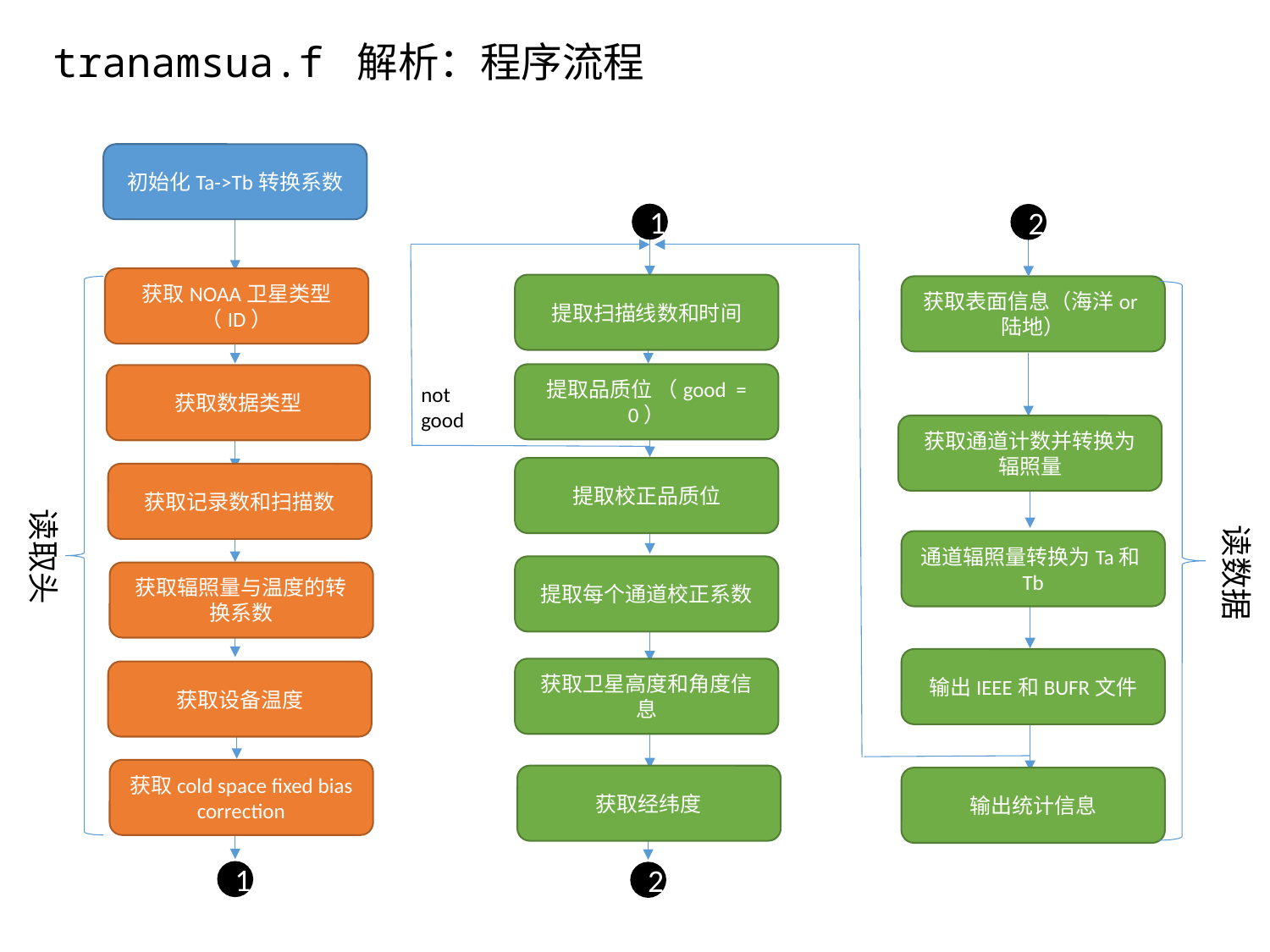

# tranamsua.f 解析：程序流程
初始化Ta->Tb转换系数
1
2
获取NOAA卫星类型（ID）
提取扫描线数和时间

获取表面信息（海洋or陆地）

提取品质位 （good  = 0）
获取数据类型
not good
获取通道计数并转换为辐照量
提取校正品质位
获取记录数和扫描数
读取头
读数据
通道辐照量转换为Ta和Tb
提取每个通道校正系数
获取辐照量与温度的转换系数
输出IEEE和BUFR文件
获取卫星高度和角度信息
获取设备温度
获取cold space fixed bias correction
获取经纬度
输出统计信息
1
2